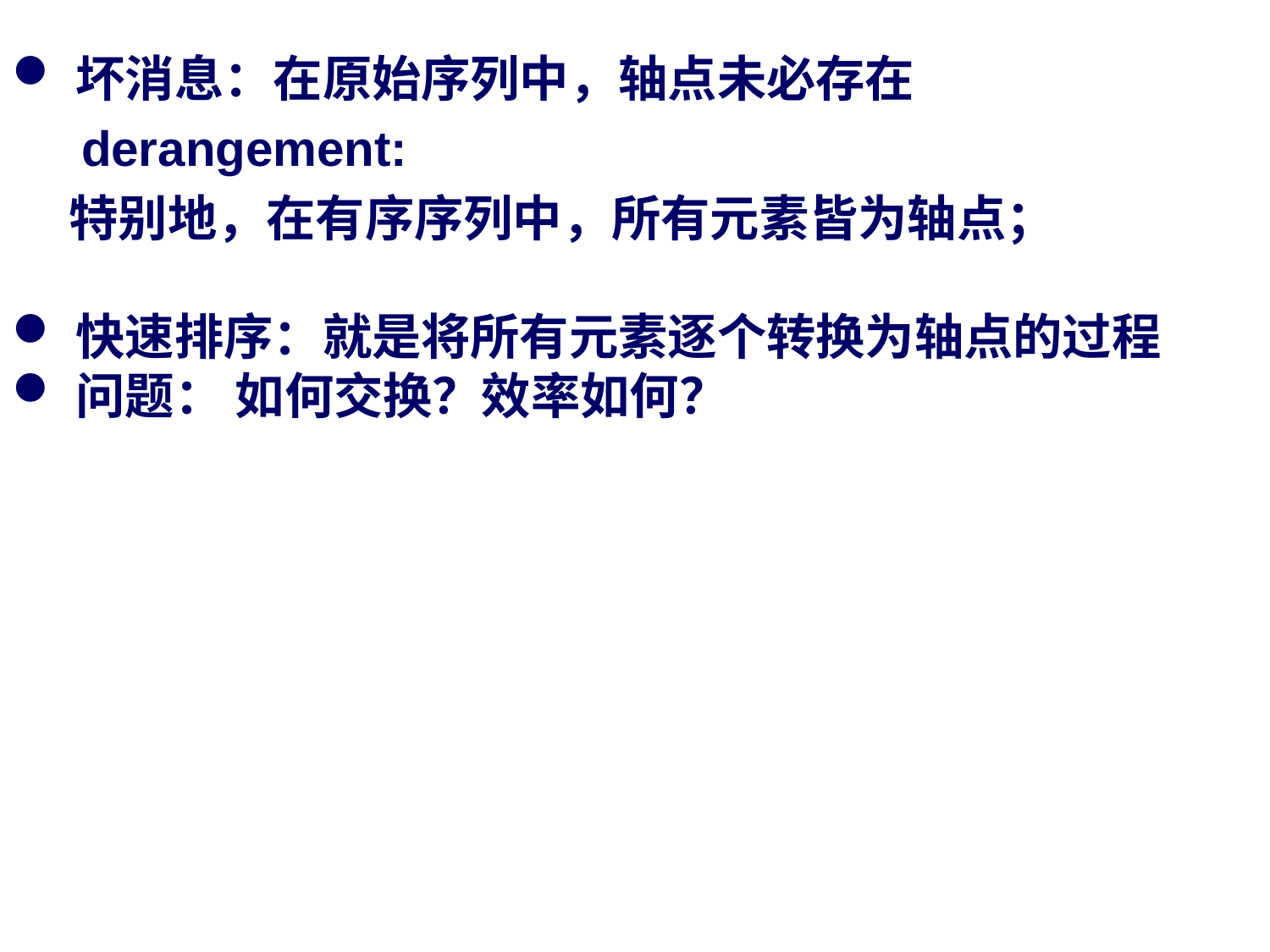

坏消息：在原始序列中，轴点未必存在
     derangement:
    特别地，在有序序列中，所有元素皆为轴点；

快速排序：就是将所有元素逐个转换为轴点的过程
问题： 如何交换？效率如何？